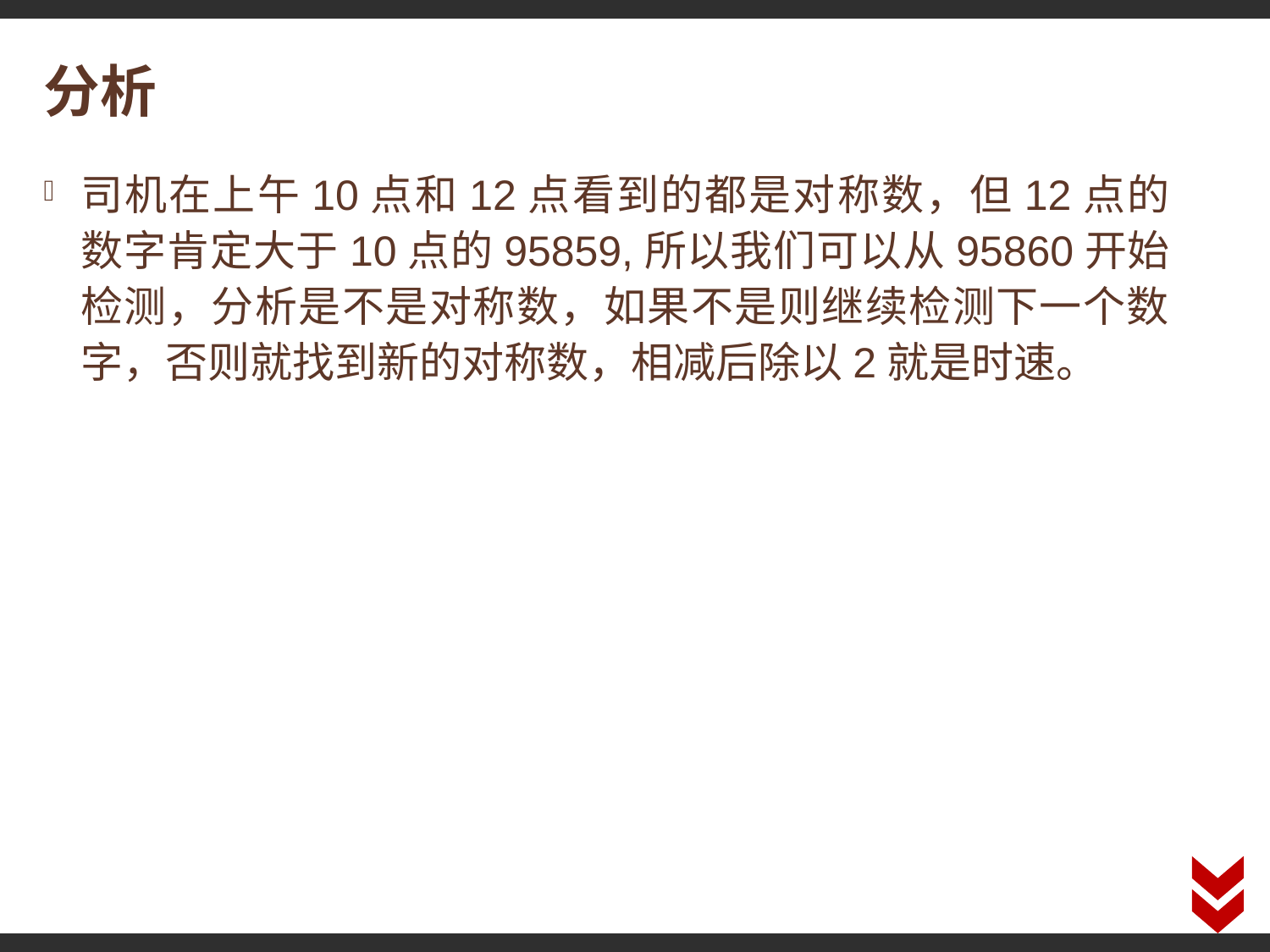

# 分析
司机在上午10点和12点看到的都是对称数，但12点的数字肯定大于10点的95859,所以我们可以从95860开始检测，分析是不是对称数，如果不是则继续检测下一个数字，否则就找到新的对称数，相减后除以2就是时速。